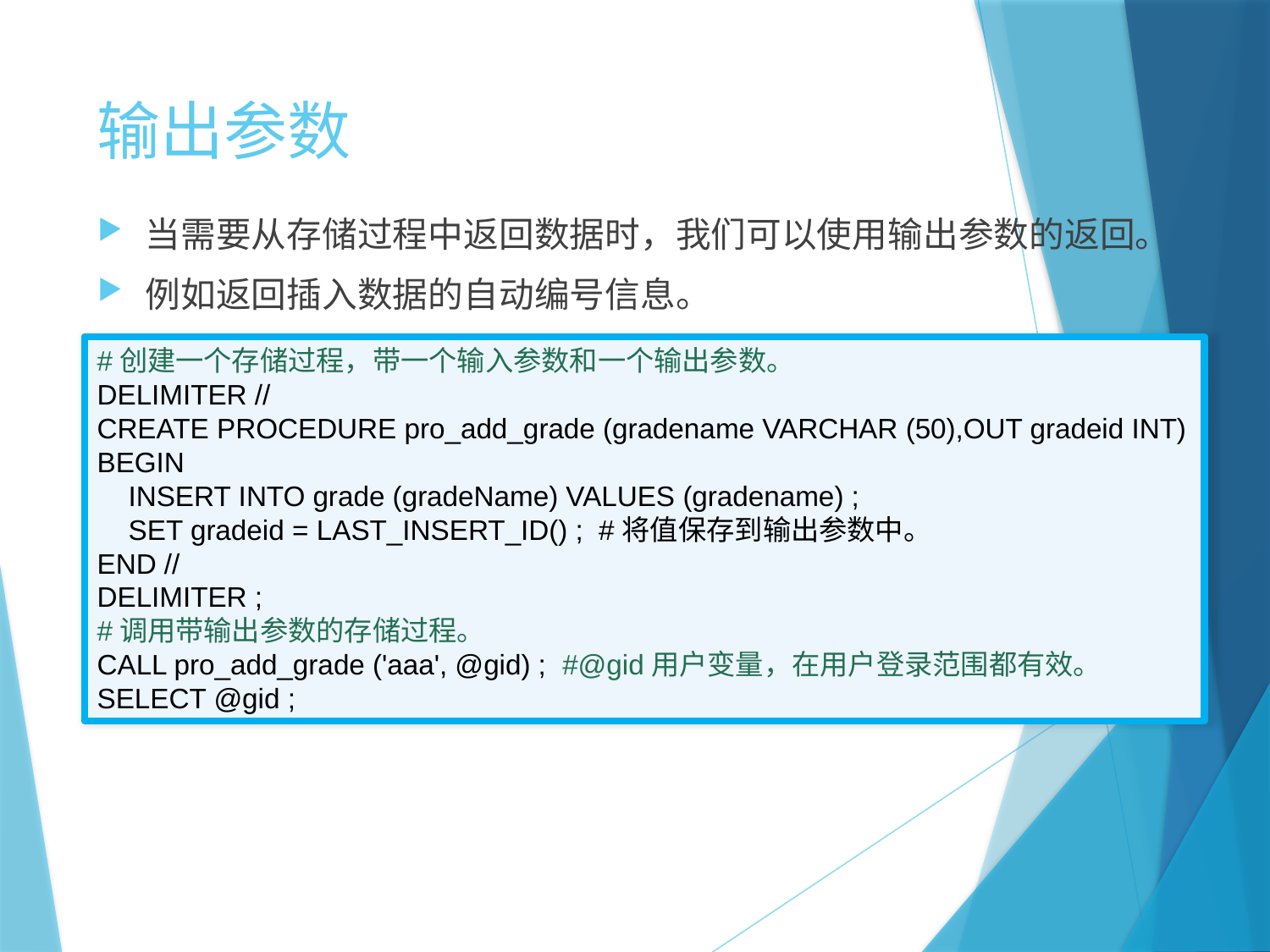

# 输出参数
当需要从存储过程中返回数据时，我们可以使用输出参数的返回。
例如返回插入数据的自动编号信息。

#创建一个存储过程，带一个输入参数和一个输出参数。
DELIMITER //
CREATE PROCEDURE pro_add_grade (gradename VARCHAR (50),OUT gradeid INT)
BEGIN
    INSERT INTO grade (gradeName) VALUES (gradename) ;
    SET gradeid = LAST_INSERT_ID() ;  #将值保存到输出参数中。
END //
DELIMITER ;
#调用带输出参数的存储过程。
CALL pro_add_grade ('aaa', @gid) ;  #@gid用户变量，在用户登录范围都有效。
SELECT @gid ;